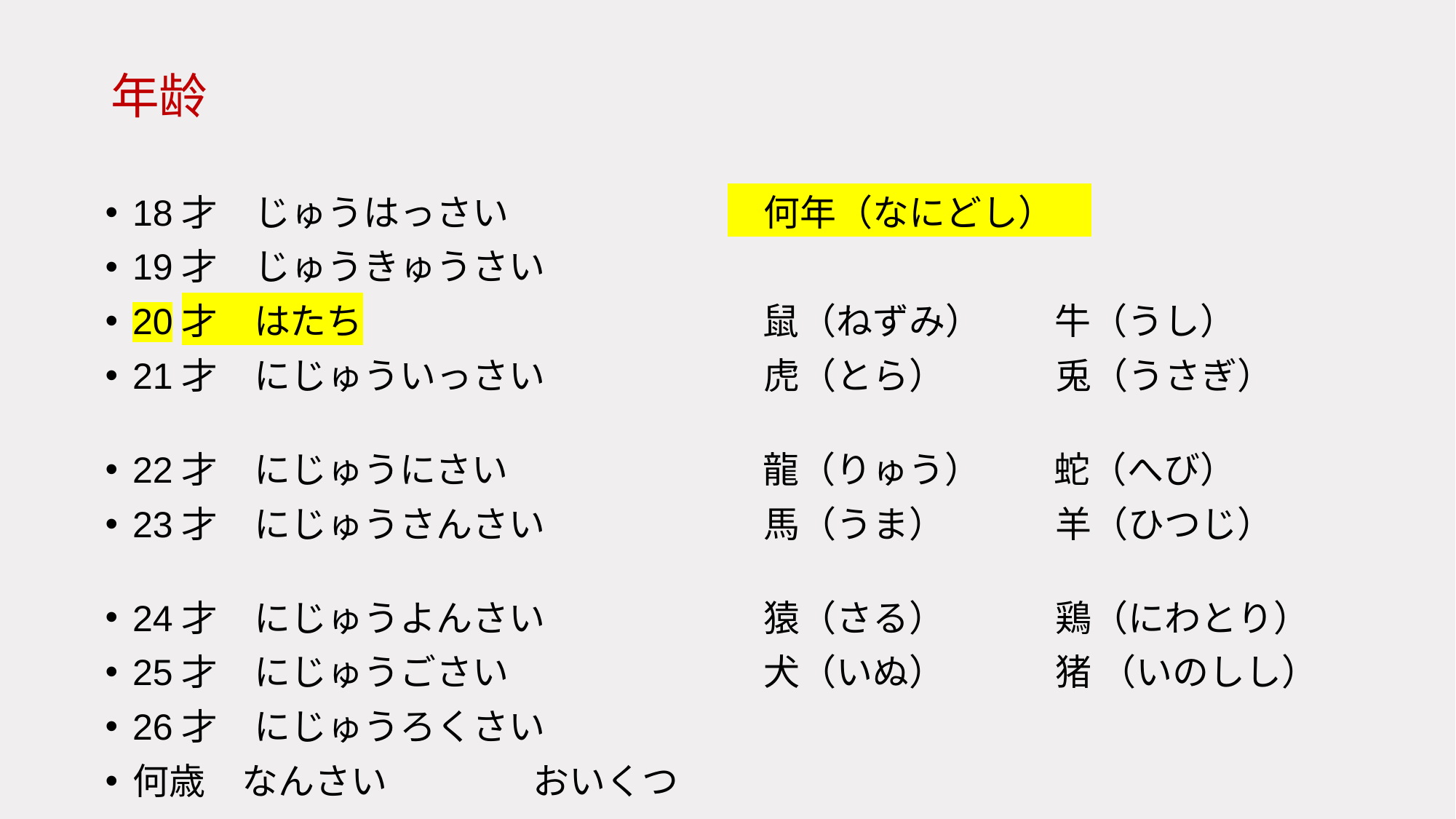

# 年龄
18才　じゅうはっさい　　　　　　　何年（なにどし）
19才　じゅうきゅうさい
20才　はたち　　　　　　　　　　　鼠（ねずみ）　　牛（うし）
21才　にじゅういっさい　　　　　　虎（とら）　　　兎（うさぎ）
22才　にじゅうにさい　　　　　　　龍（りゅう）　　蛇（へび）
23才　にじゅうさんさい　　　　　　馬（うま）　　　羊（ひつじ）
24才　にじゅうよんさい　　　　　　猿（さる）　　　鶏（にわとり）
25才　にじゅうごさい　　　　　　　犬（いぬ）　　　猪 （いのしし）
26才　にじゅうろくさい
何歳　なんさい　　　　おいくつ

今年　ことし　二十歳　になります